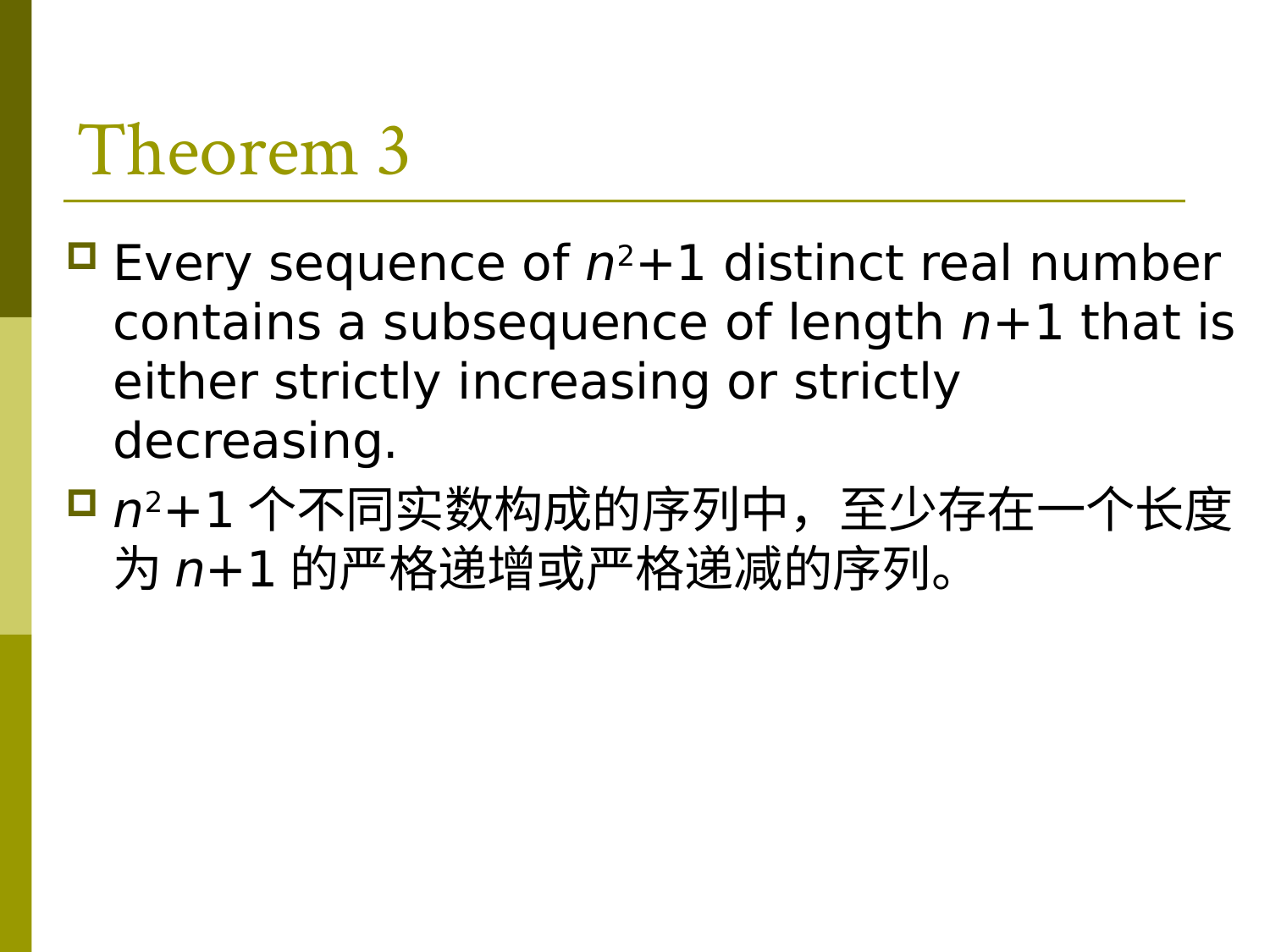

# Theorem 3
Every sequence of n2+1 distinct real number contains a subsequence of length n+1 that is either strictly increasing or strictly decreasing.
n2+1个不同实数构成的序列中，至少存在一个长度为n+1的严格递增或严格递减的序列。